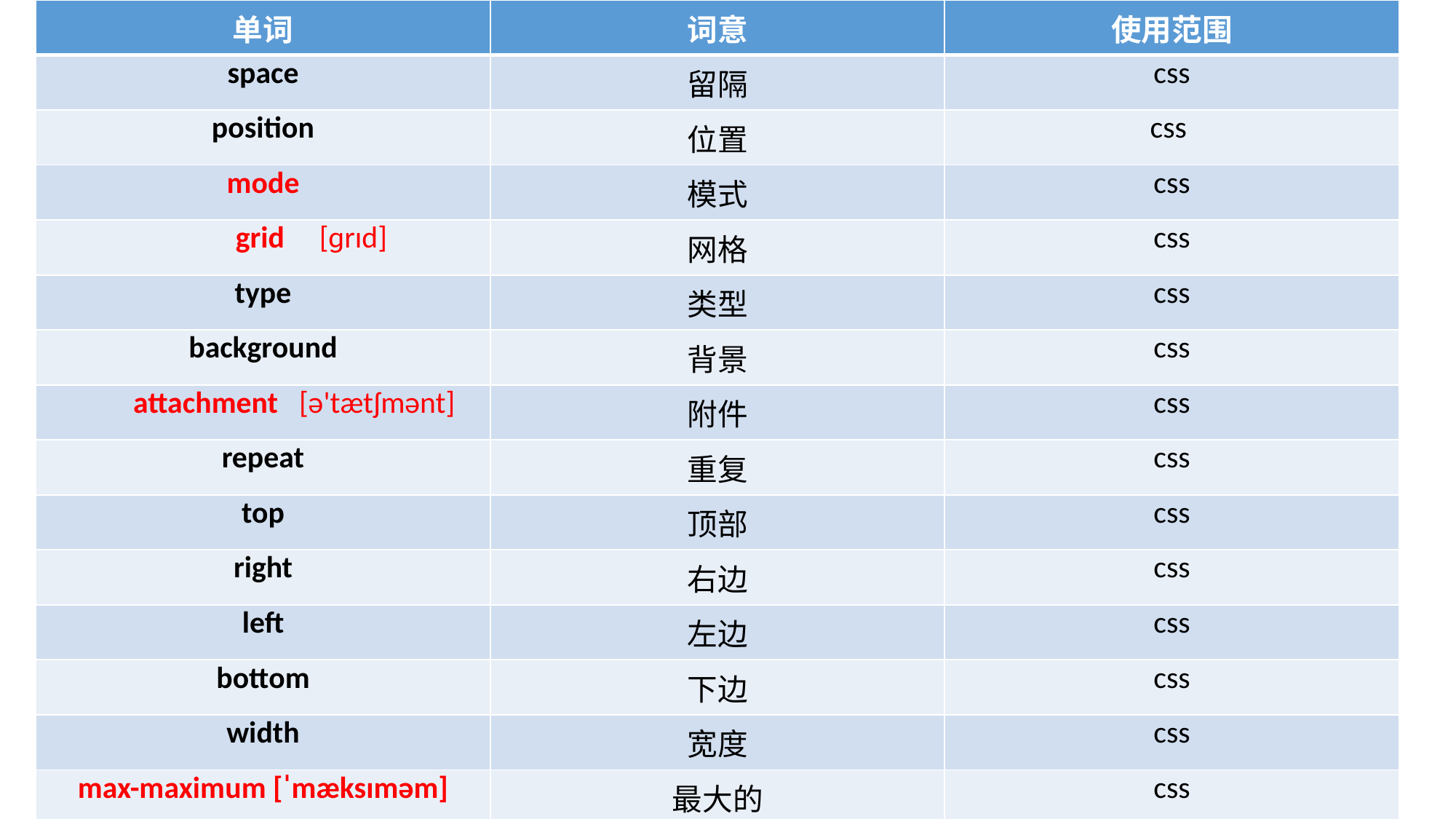

| 单词 | 词意 | 使用范围 |
| --- | --- | --- |
| space | 留隔 | css |
| position | 位置 | css |
| mode | 模式 | css |
| grid [ɡrɪd] | 网格 | css |
| type | 类型 | css |
| background | 背景 | css |
| attachment [ə'tætʃmənt] | 附件 | css |
| repeat | 重复 | css |
| top | 顶部 | css |
| right | 右边 | css |
| left | 左边 | css |
| bottom | 下边 | css |
| width | 宽度 | css |
| max-maximum [ˈmæksɪməm] | 最大的 | css |
| min-minimum [ˈmɪnɪməm] | 最小的 | css |
|  |  |  |